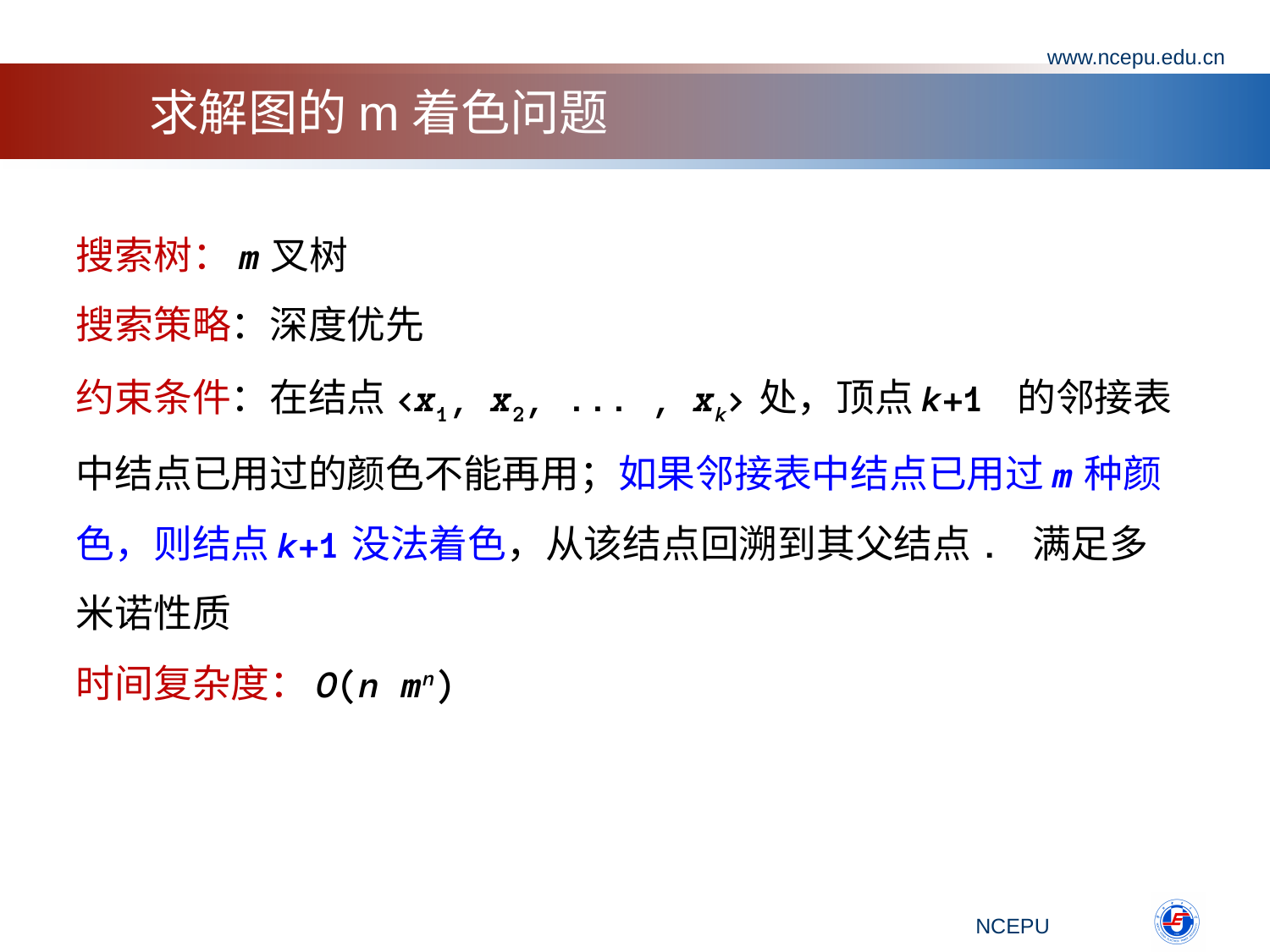

www.ncepu.edu.cn
求解图的m着色问题
搜索树：m叉树
搜索策略：深度优先
约束条件：在结点<x1, x2, ... , xk>处，顶点k+1 的邻接表中结点已用过的颜色不能再用；如果邻接表中结点已用过m种颜色，则结点k+1没法着色，从该结点回溯到其父结点. 满足多米诺性质
时间复杂度：O(n mn)
NCEPU